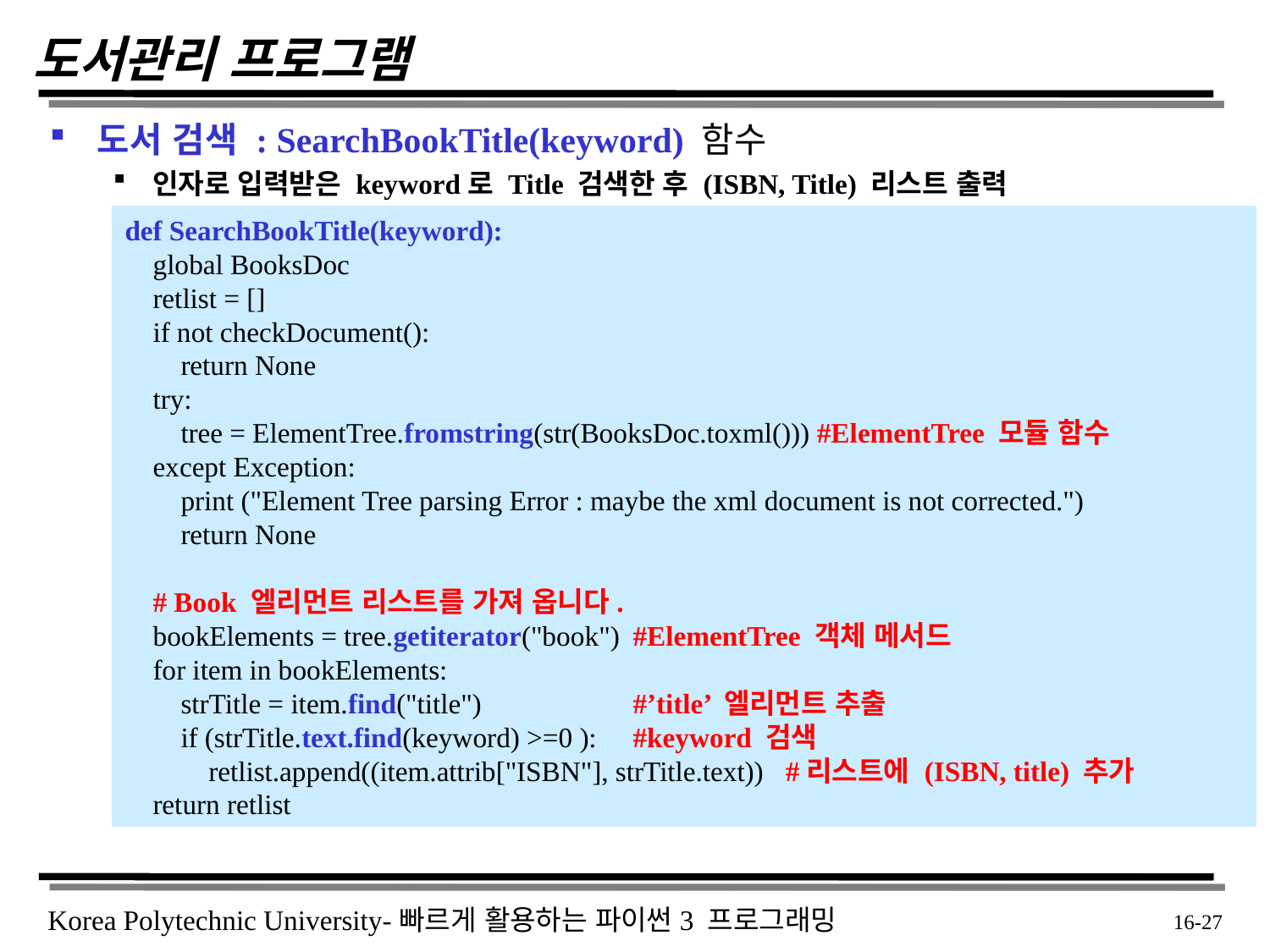

# 도서관리 프로그램
도서 검색 : SearchBookTitle(keyword) 함수
인자로 입력받은 keyword로 Title 검색한 후 (ISBN, Title) 리스트 출력

def SearchBookTitle(keyword):
    global BooksDoc
    retlist = []
    if not checkDocument():
        return None
    try:
        tree = ElementTree.fromstring(str(BooksDoc.toxml())) #ElementTree 모듈 함수
    except Exception:
        print ("Element Tree parsing Error : maybe the xml document is not corrected.")
        return None

    # Book 엘리먼트 리스트를 가져 옵니다.
    bookElements = tree.getiterator("book") 	#ElementTree 객체 메서드
    for item in bookElements:
        strTitle = item.find("title") 		#’title’ 엘리먼트 추출
        if (strTitle.text.find(keyword) >=0 ):	#keyword 검색
            retlist.append((item.attrib["ISBN"], strTitle.text))   #리스트에 (ISBN, title) 추가
    return retlist
 16-27